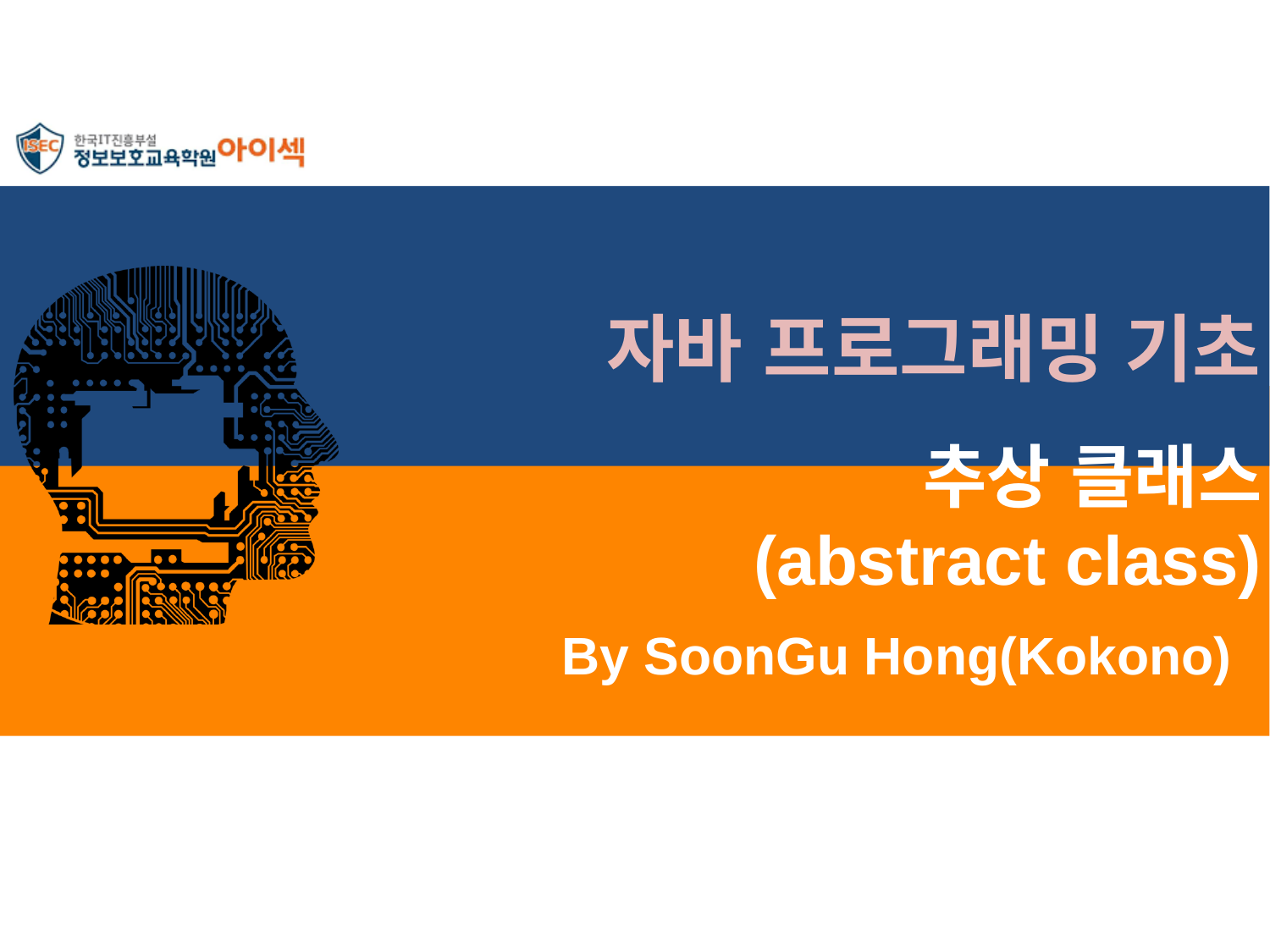

자바 프로그래밍 기초
# 추상 클래스 (abstract class)
By SoonGu Hong(Kokono)